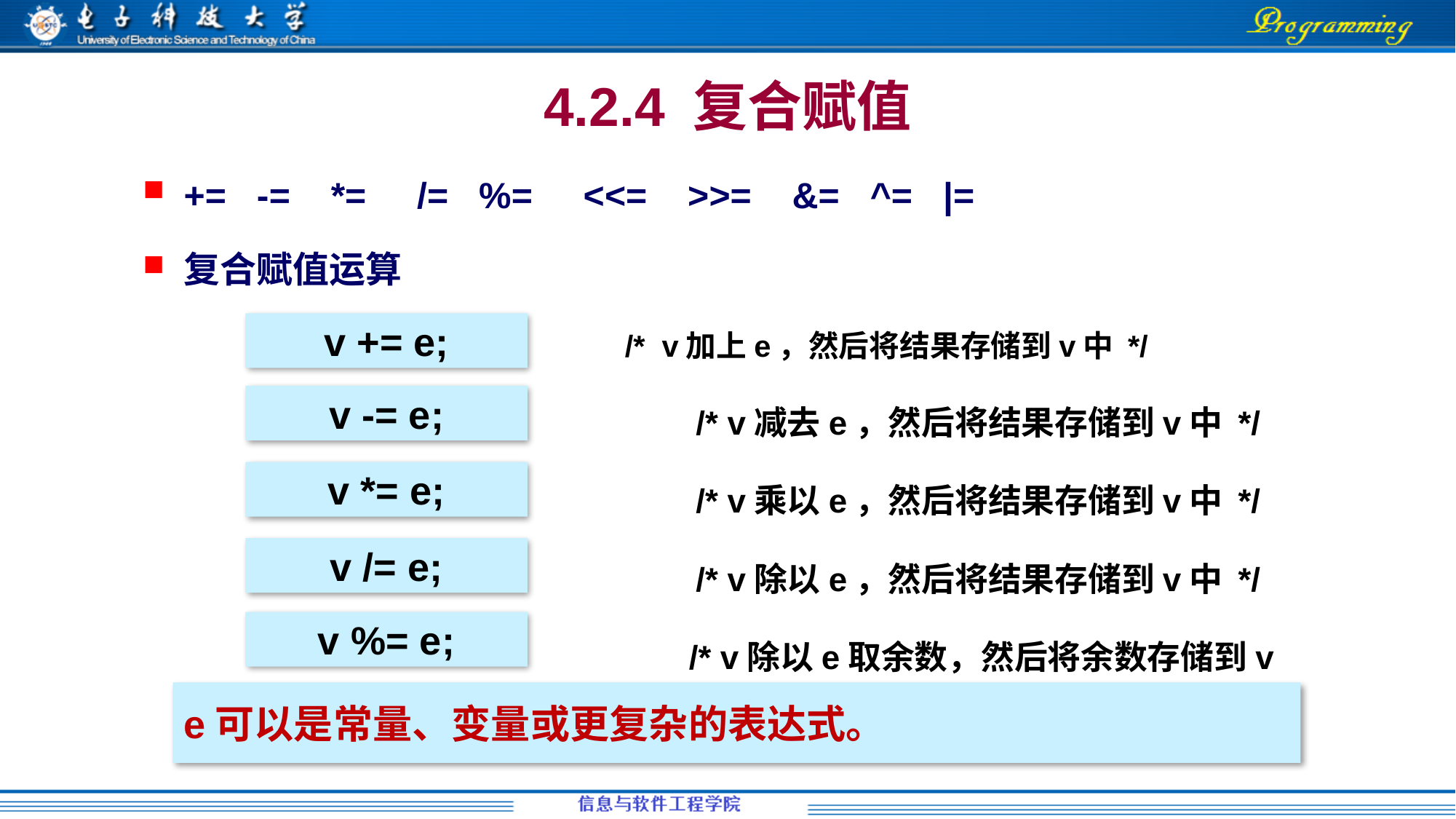

4.2.4 复合赋值
+=   -=    *=     /=   %=     <<=    >>=    &=   ^=   |=
复合赋值运算
     			   /*  v加上e，然后将结果存储到v中 */
		         			   /* v减去e，然后将结果存储到v中 */
					   /* v乘以e，然后将结果存储到v中 */
					   /* v除以e，然后将结果存储到v中 */
				              /* v除以e取余数，然后将余数存储到v中*/
v += e;
v -= e;
v *= e;
v /= e;
v %= e;
e可以是常量、变量或更复杂的表达式。